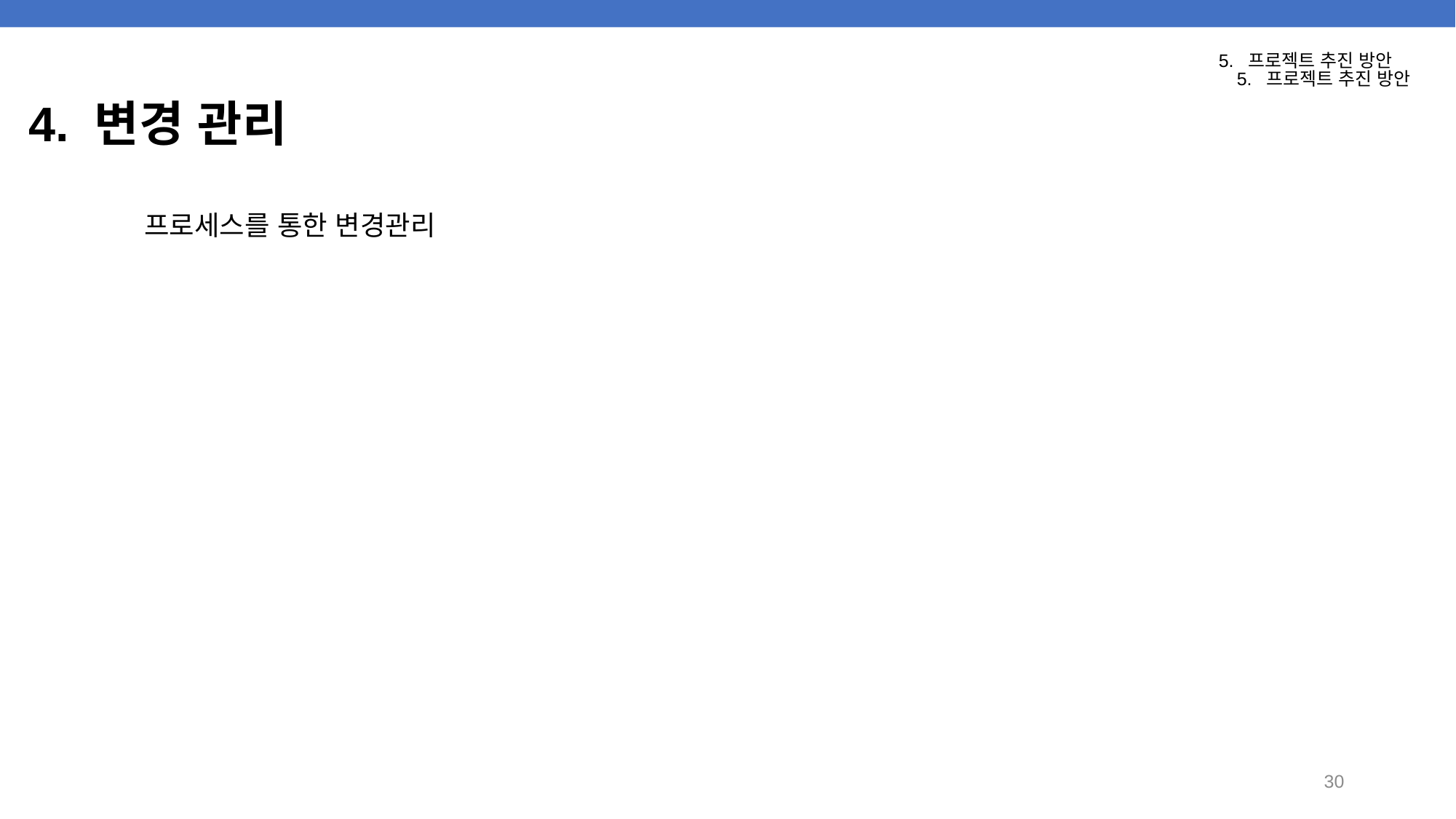

5.  프로젝트 추진 방안
5.  프로젝트 추진 방안
# 4. 변경 관리
프로세스를 통한 변경관리
30